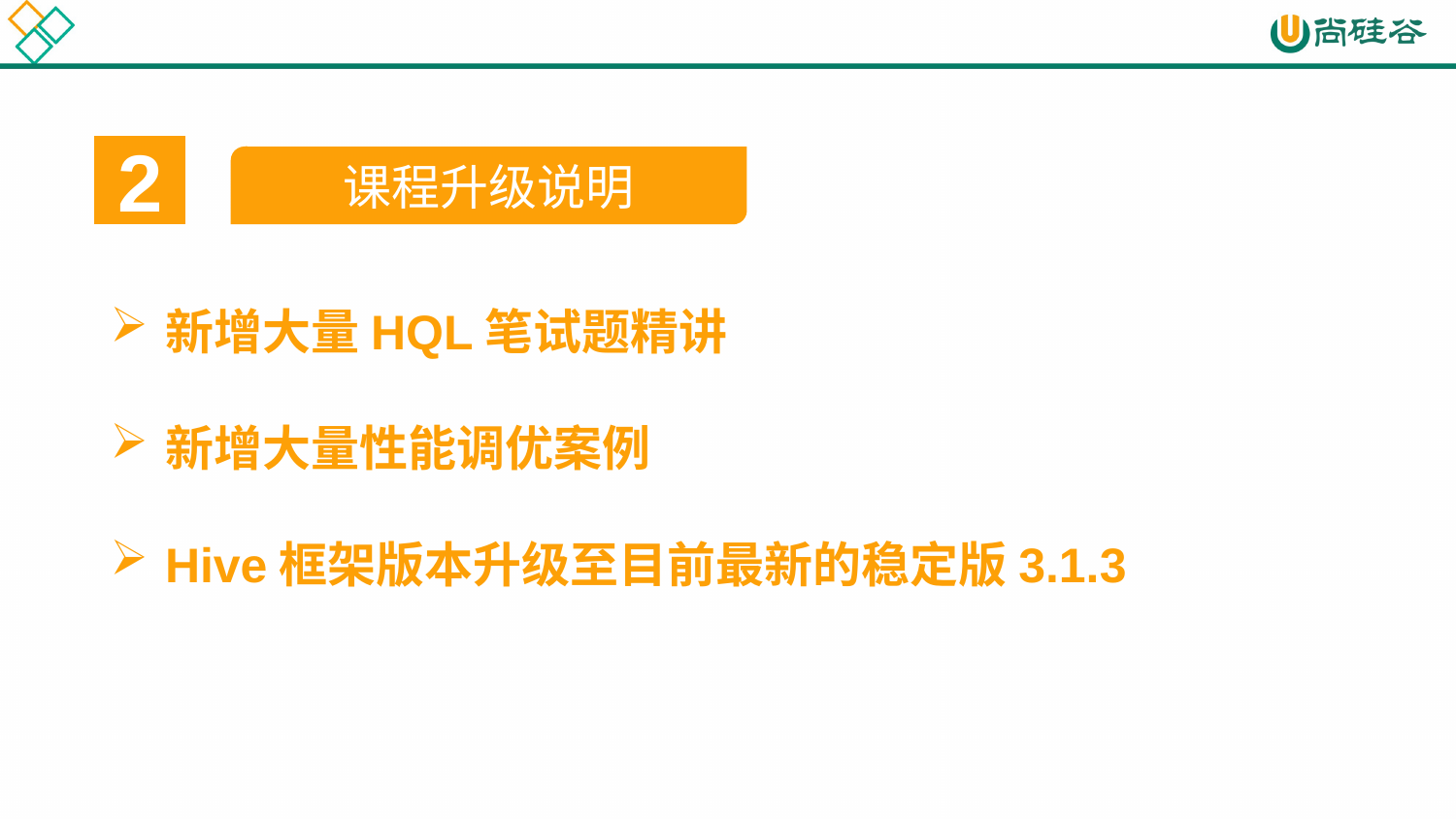

2
课程升级说明
新增大量HQL笔试题精讲

新增大量性能调优案例

Hive框架版本升级至目前最新的稳定版3.1.3